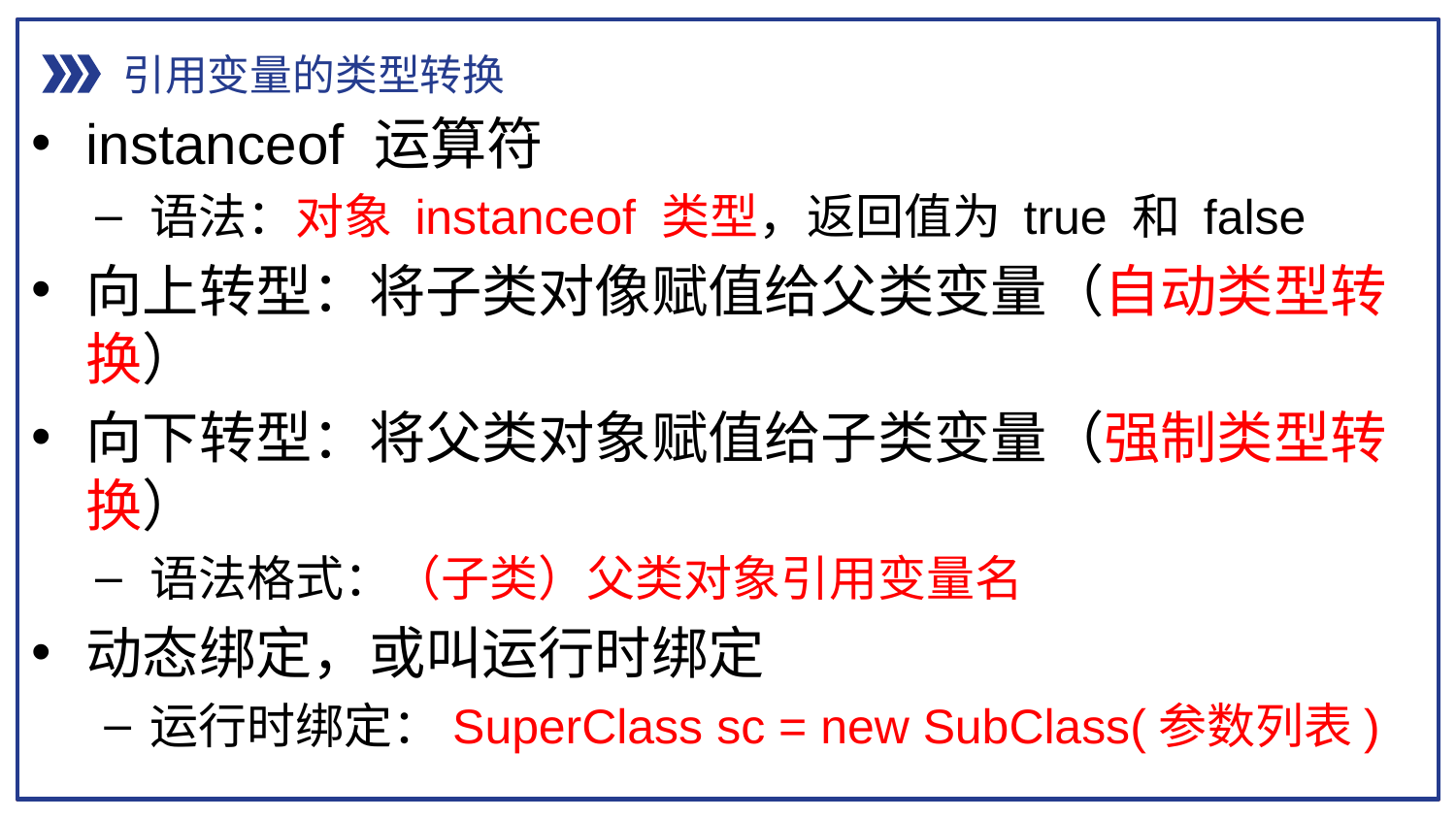

引用变量的类型转换

instanceof 运算符
语法：对象 instanceof 类型，返回值为 true 和 false
向上转型：将子类对像赋值给父类变量（自动类型转换）
向下转型：将父类对象赋值给子类变量（强制类型转换）
语法格式：（子类）父类对象引用变量名
动态绑定，或叫运行时绑定
运行时绑定：SuperClass sc = new SubClass(参数列表)